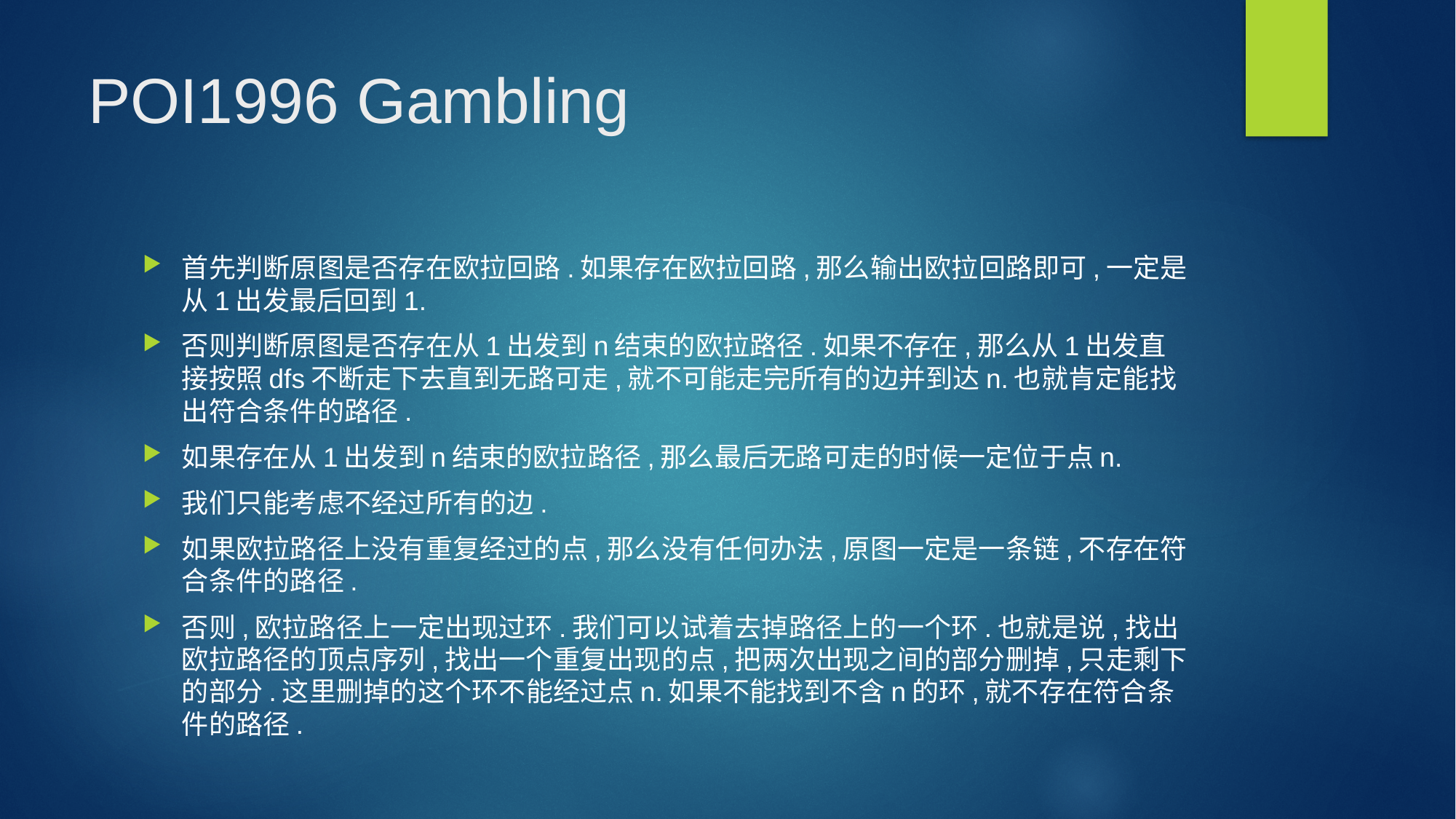

# POI1996 Gambling
首先判断原图是否存在欧拉回路.如果存在欧拉回路,那么输出欧拉回路即可,一定是从1出发最后回到1.
否则判断原图是否存在从1出发到n结束的欧拉路径.如果不存在,那么从1出发直接按照dfs不断走下去直到无路可走,就不可能走完所有的边并到达n.也就肯定能找出符合条件的路径.
如果存在从1出发到n结束的欧拉路径,那么最后无路可走的时候一定位于点n.
我们只能考虑不经过所有的边.
如果欧拉路径上没有重复经过的点,那么没有任何办法,原图一定是一条链,不存在符合条件的路径.
否则,欧拉路径上一定出现过环.我们可以试着去掉路径上的一个环.也就是说,找出欧拉路径的顶点序列,找出一个重复出现的点,把两次出现之间的部分删掉,只走剩下的部分.这里删掉的这个环不能经过点n.如果不能找到不含n的环,就不存在符合条件的路径.